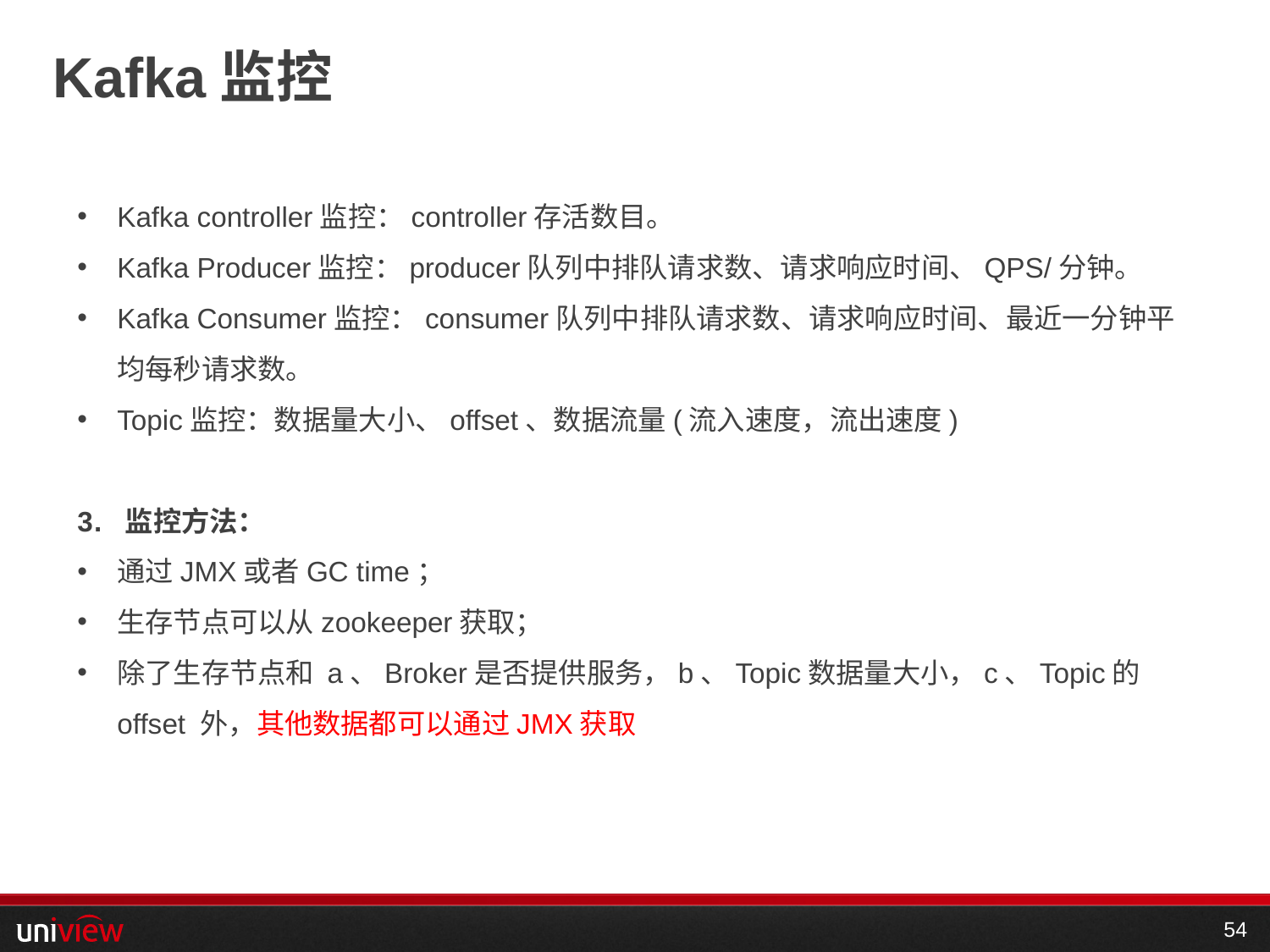

# Kafka监控
Kafka controller监控：controller存活数目。
Kafka Producer监控：producer队列中排队请求数、请求响应时间、QPS/分钟。
Kafka Consumer监控：consumer队列中排队请求数、请求响应时间、最近一分钟平均每秒请求数。
Topic监控：数据量大小、offset、数据流量(流入速度，流出速度)

监控方法：
通过JMX或者GC time；
生存节点可以从zookeeper获取；
除了生存节点和 a、Broker是否提供服务，b、Topic数据量大小，c、Topic的offset 外，其他数据都可以通过JMX获取